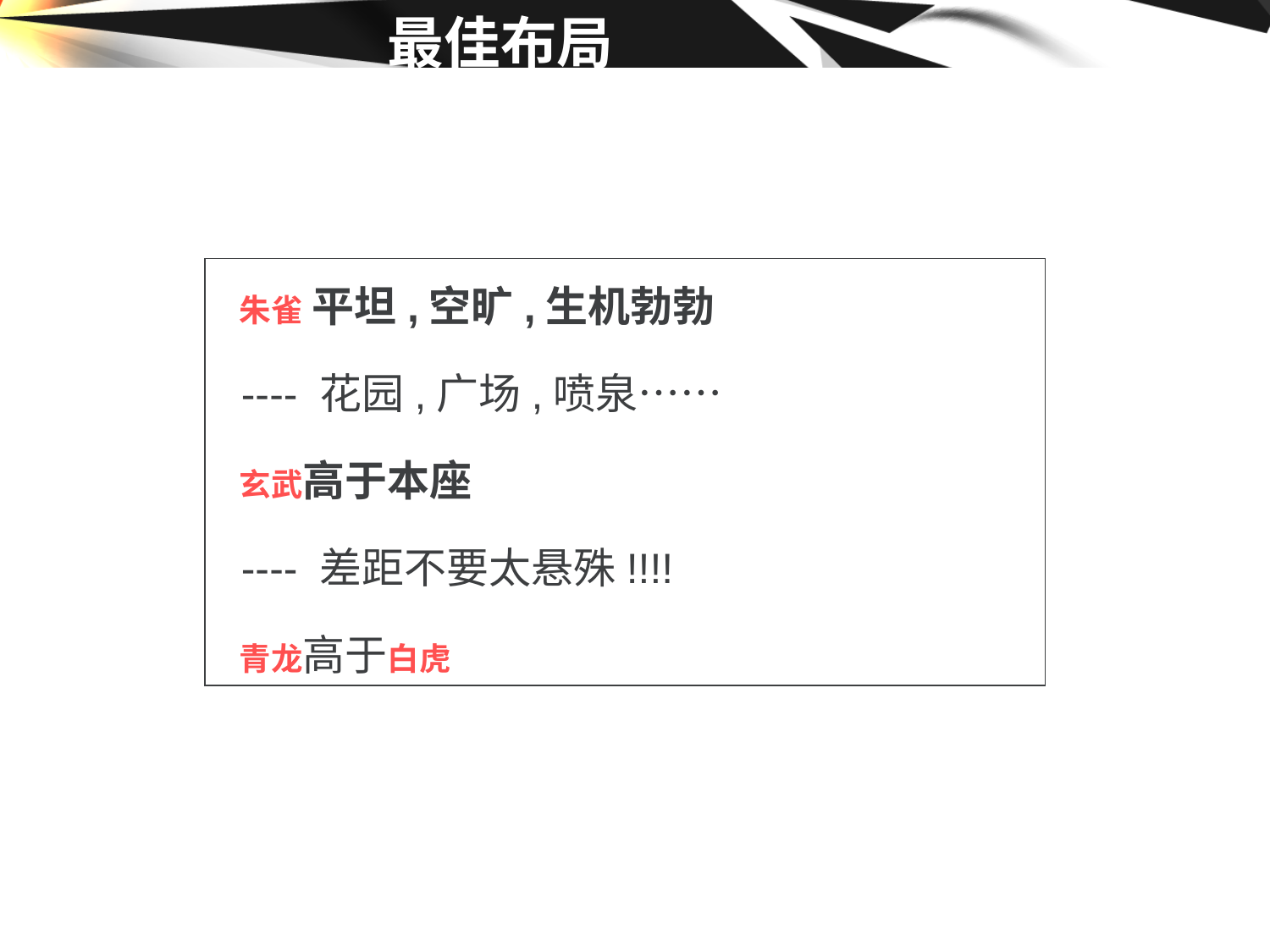

最佳布局
  朱雀 平坦,空旷,生机勃勃
  ---- 花园,广场,喷泉……
  玄武高于本座
  ---- 差距不要太悬殊!!!!
  青龙高于白虎